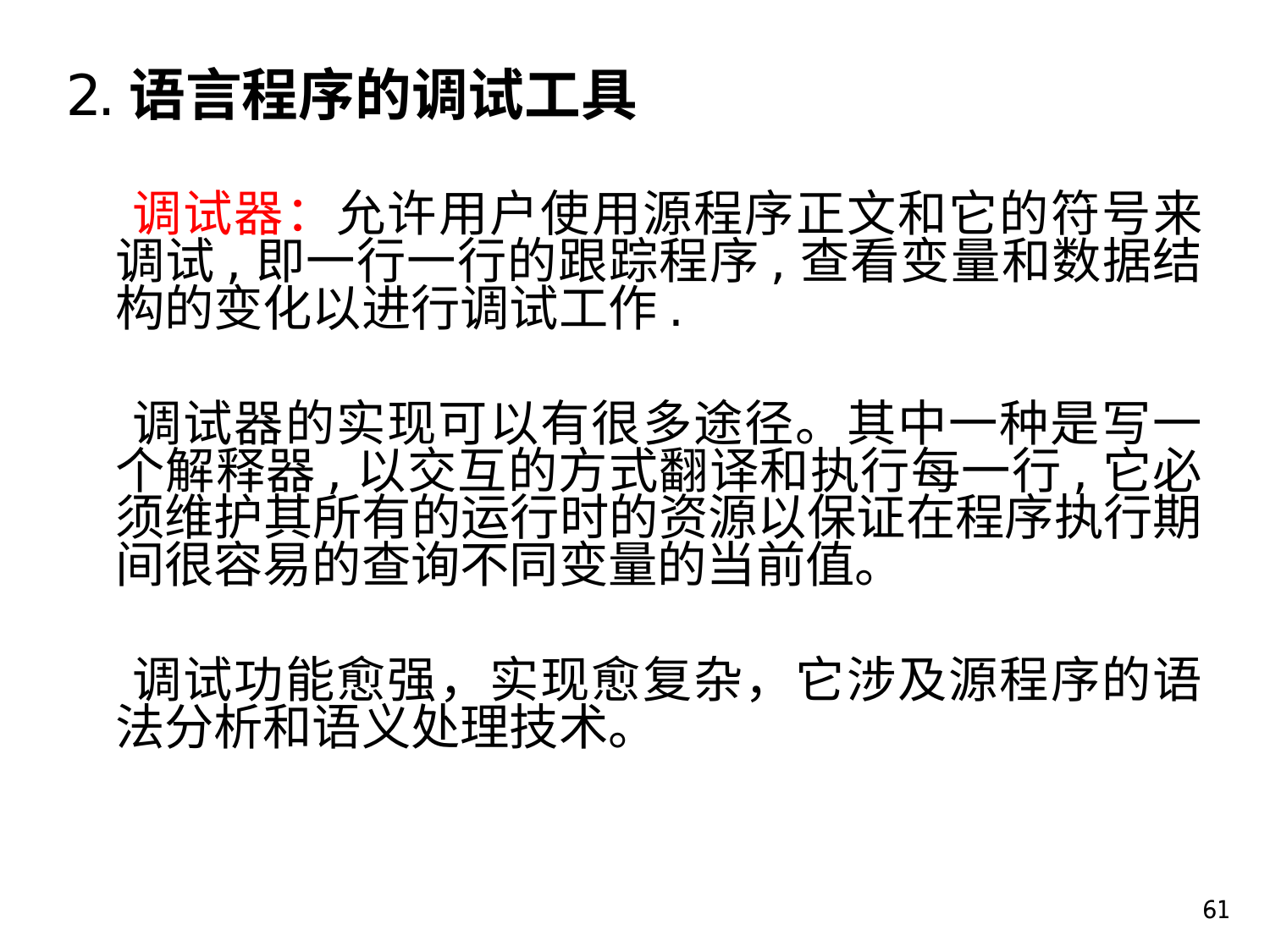

2.语言程序的调试工具

    调试器：允许用户使用源程序正文和它的符号来调试,即一行一行的跟踪程序,查看变量和数据结构的变化以进行调试工作.

    调试器的实现可以有很多途径。其中一种是写一个解释器,以交互的方式翻译和执行每一行,它必须维护其所有的运行时的资源以保证在程序执行期间很容易的查询不同变量的当前值。

    调试功能愈强，实现愈复杂，它涉及源程序的语法分析和语义处理技术。
61